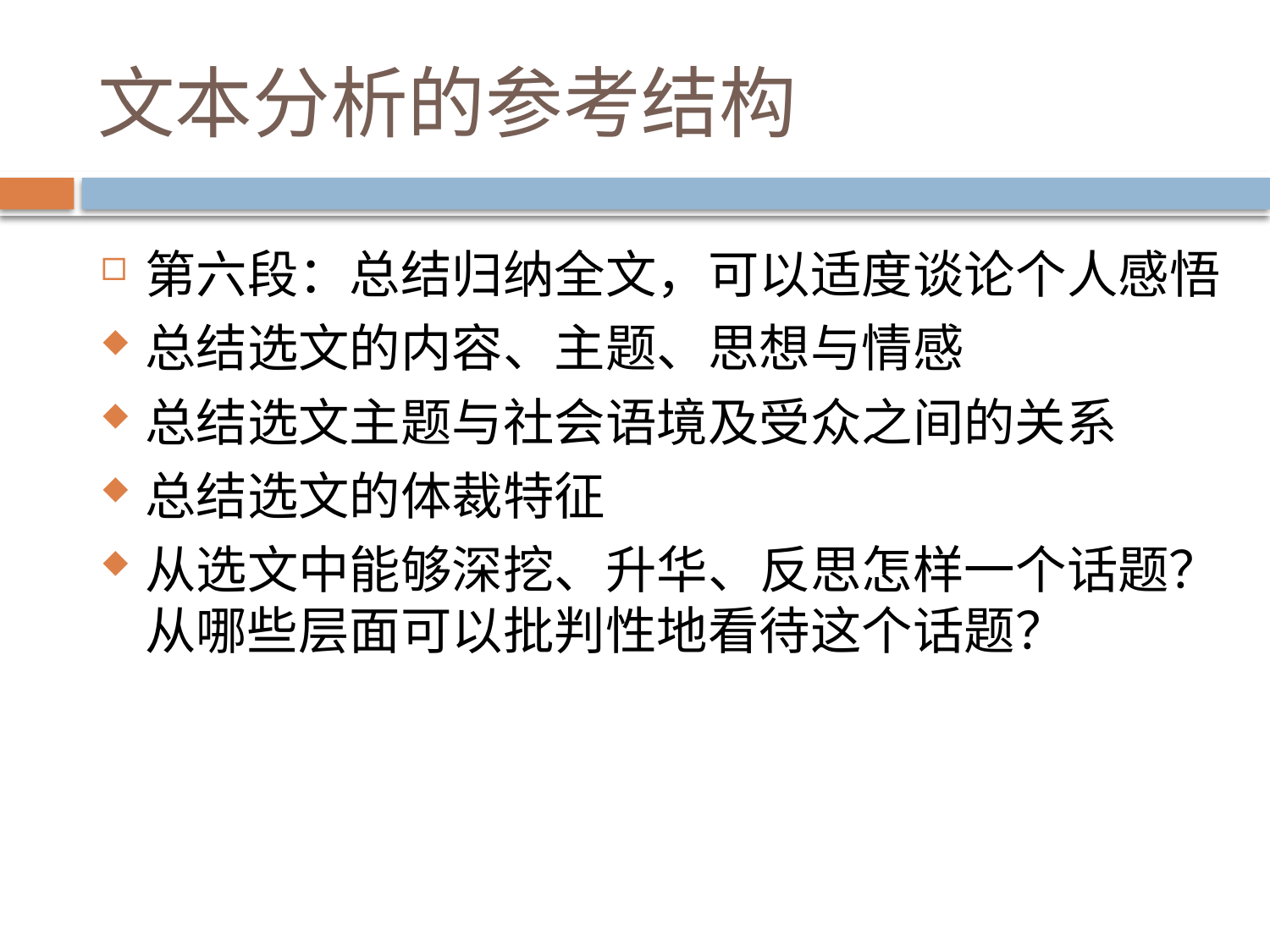

# 文本分析的参考结构
第六段：总结归纳全文，可以适度谈论个人感悟
总结选文的内容、主题、思想与情感
总结选文主题与社会语境及受众之间的关系
总结选文的体裁特征
从选文中能够深挖、升华、反思怎样一个话题？从哪些层面可以批判性地看待这个话题？